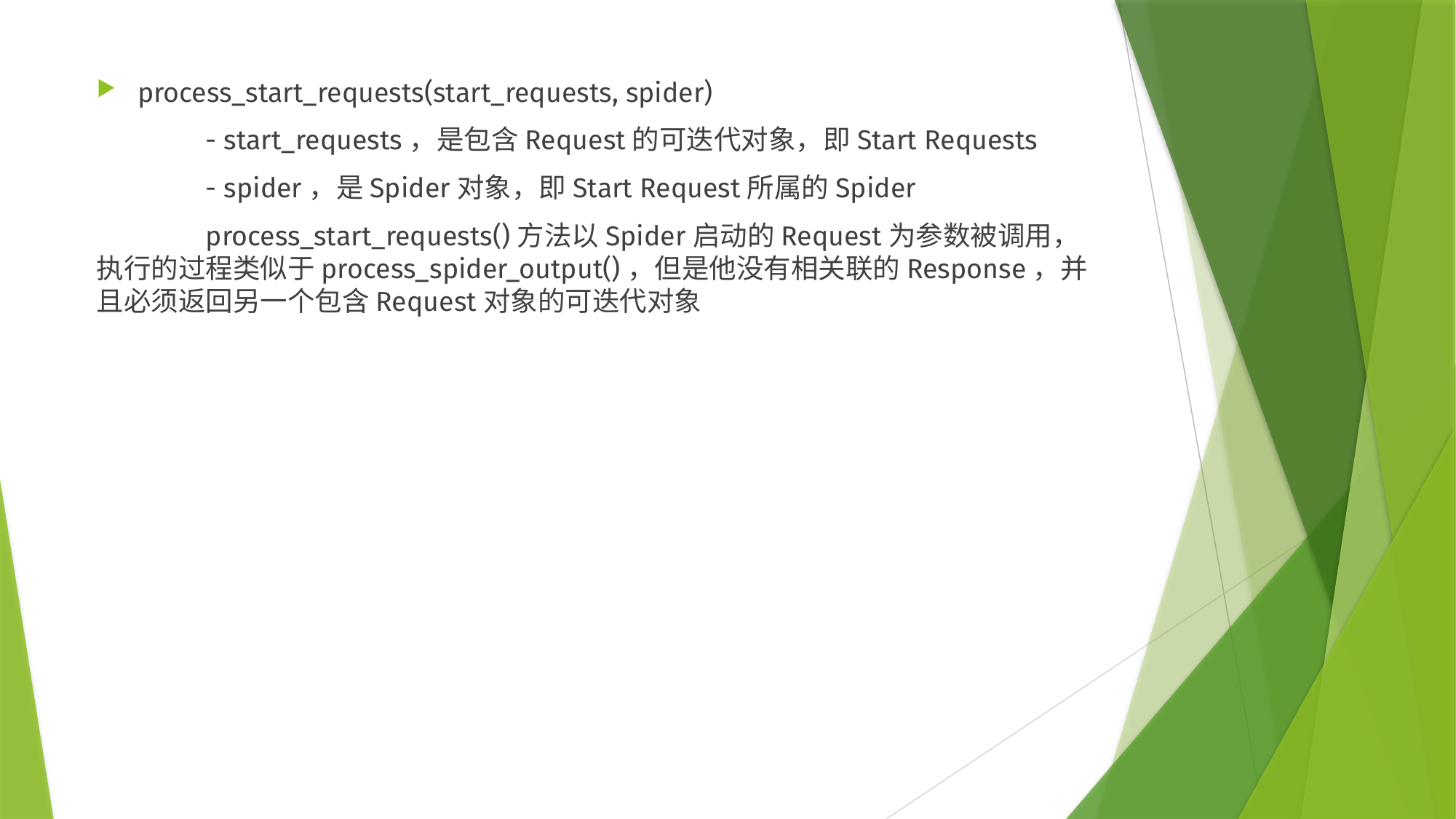

process_start_requests(start_requests, spider)
	- start_requests，是包含Request的可迭代对象，即Start Requests
	- spider，是Spider对象，即Start Request所属的Spider
	process_start_requests()方法以Spider启动的Request为参数被调用，执行的过程类似于process_spider_output()，但是他没有相关联的Response，并且必须返回另一个包含Request对象的可迭代对象